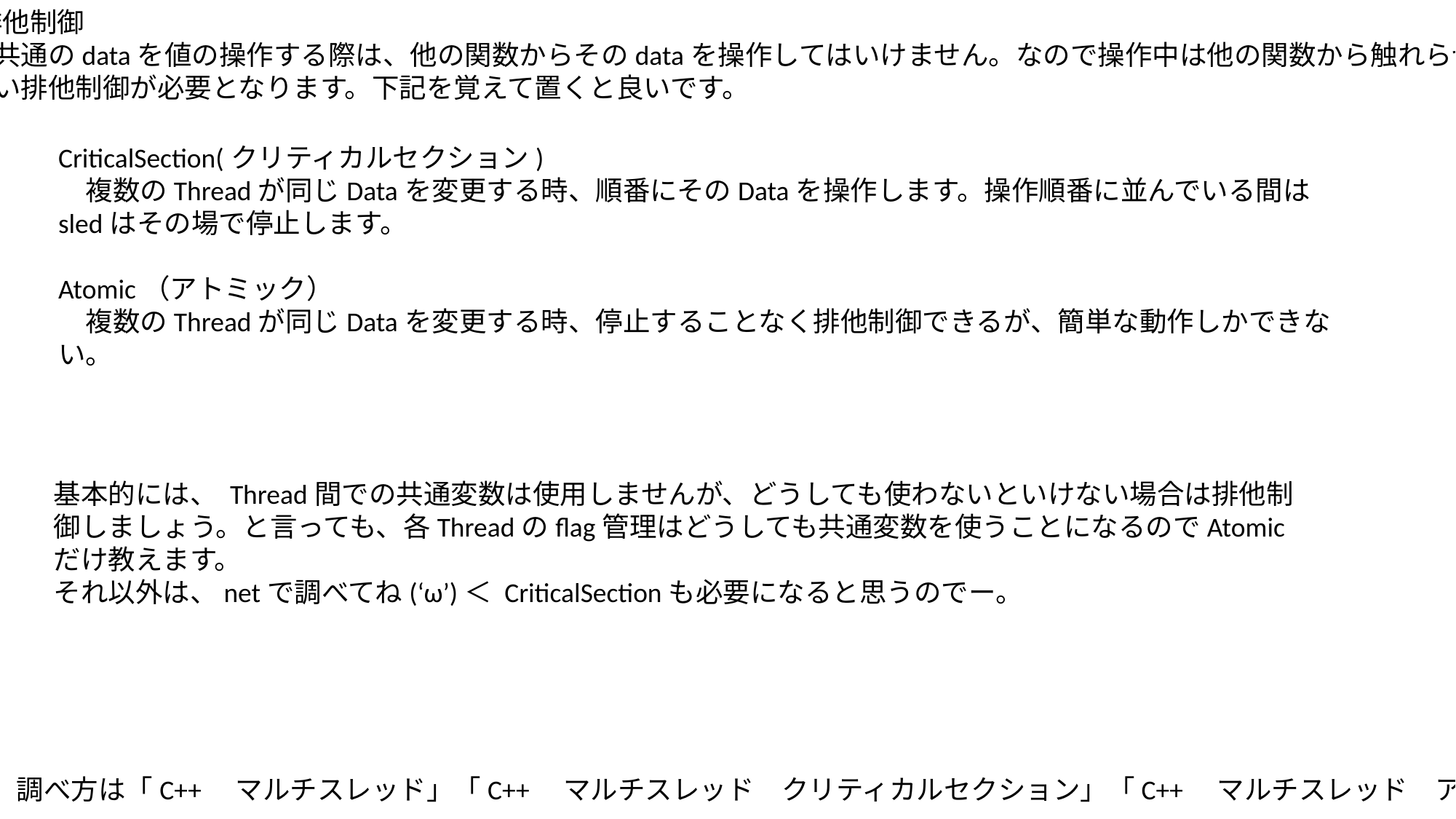

・排他制御
　共通のdataを値の操作する際は、他の関数からそのdataを操作してはいけません。なので操作中は他の関数から触れらせ
ない排他制御が必要となります。下記を覚えて置くと良いです。
CriticalSection(クリティカルセクション)
　複数のThreadが同じDataを変更する時、順番にそのDataを操作します。操作順番に並んでいる間はsledはその場で停止します。

Atomic（アトミック）
　複数のThreadが同じDataを変更する時、停止することなく排他制御できるが、簡単な動作しかできない。
基本的には、 Thread間での共通変数は使用しませんが、どうしても使わないといけない場合は排他制御しましょう。と言っても、各Threadのflag管理はどうしても共通変数を使うことになるのでAtomicだけ教えます。
それ以外は、netで調べてね(‘ω’)＜ CriticalSectionも必要になると思うのでー。
調べ方は「C++　マルチスレッド」「C++　マルチスレッド　クリティカルセクション」「C++　マルチスレッド　アトミック」等